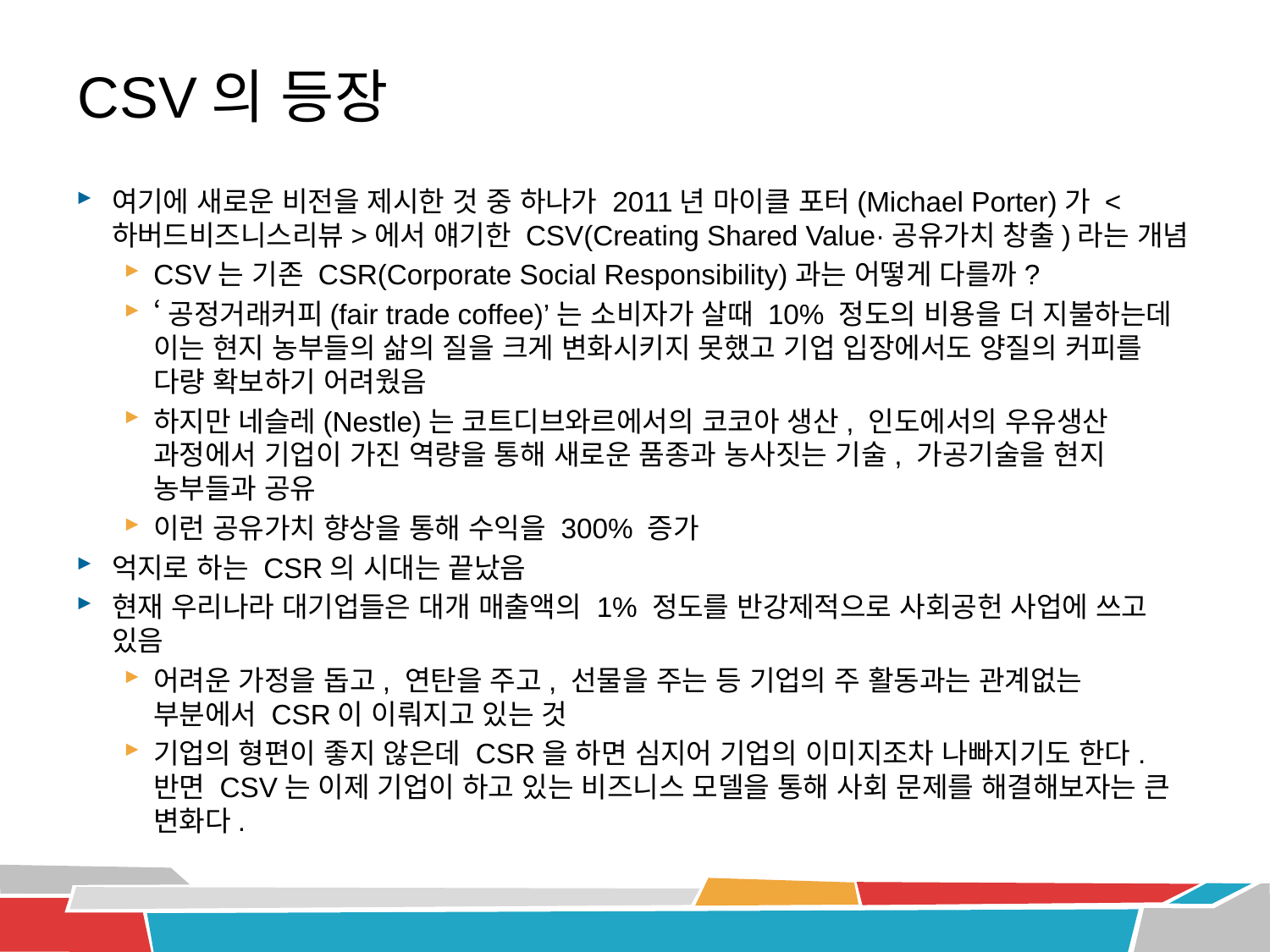

# CSV의 등장
여기에 새로운 비전을 제시한 것 중 하나가 2011년 마이클 포터(Michael Porter)가 <하버드비즈니스리뷰>에서 얘기한 CSV(Creating Shared Value·공유가치 창출)라는 개념
CSV는 기존 CSR(Corporate Social Responsibility)과는 어떻게 다를까?
‘공정거래커피(fair trade coffee)’는 소비자가 살때 10% 정도의 비용을 더 지불하는데 이는 현지 농부들의 삶의 질을 크게 변화시키지 못했고 기업 입장에서도 양질의 커피를 다량 확보하기 어려웠음
하지만 네슬레(Nestle)는 코트디브와르에서의 코코아 생산, 인도에서의 우유생산 과정에서 기업이 가진 역량을 통해 새로운 품종과 농사짓는 기술, 가공기술을 현지 농부들과 공유
이런 공유가치 향상을 통해 수익을 300% 증가
억지로 하는 CSR의 시대는 끝났음
현재 우리나라 대기업들은 대개 매출액의 1% 정도를 반강제적으로 사회공헌 사업에 쓰고 있음
어려운 가정을 돕고, 연탄을 주고, 선물을 주는 등 기업의 주 활동과는 관계없는 부분에서 CSR이 이뤄지고 있는 것
기업의 형편이 좋지 않은데 CSR을 하면 심지어 기업의 이미지조차 나빠지기도 한다. 반면 CSV는 이제 기업이 하고 있는 비즈니스 모델을 통해 사회 문제를 해결해보자는 큰 변화다.